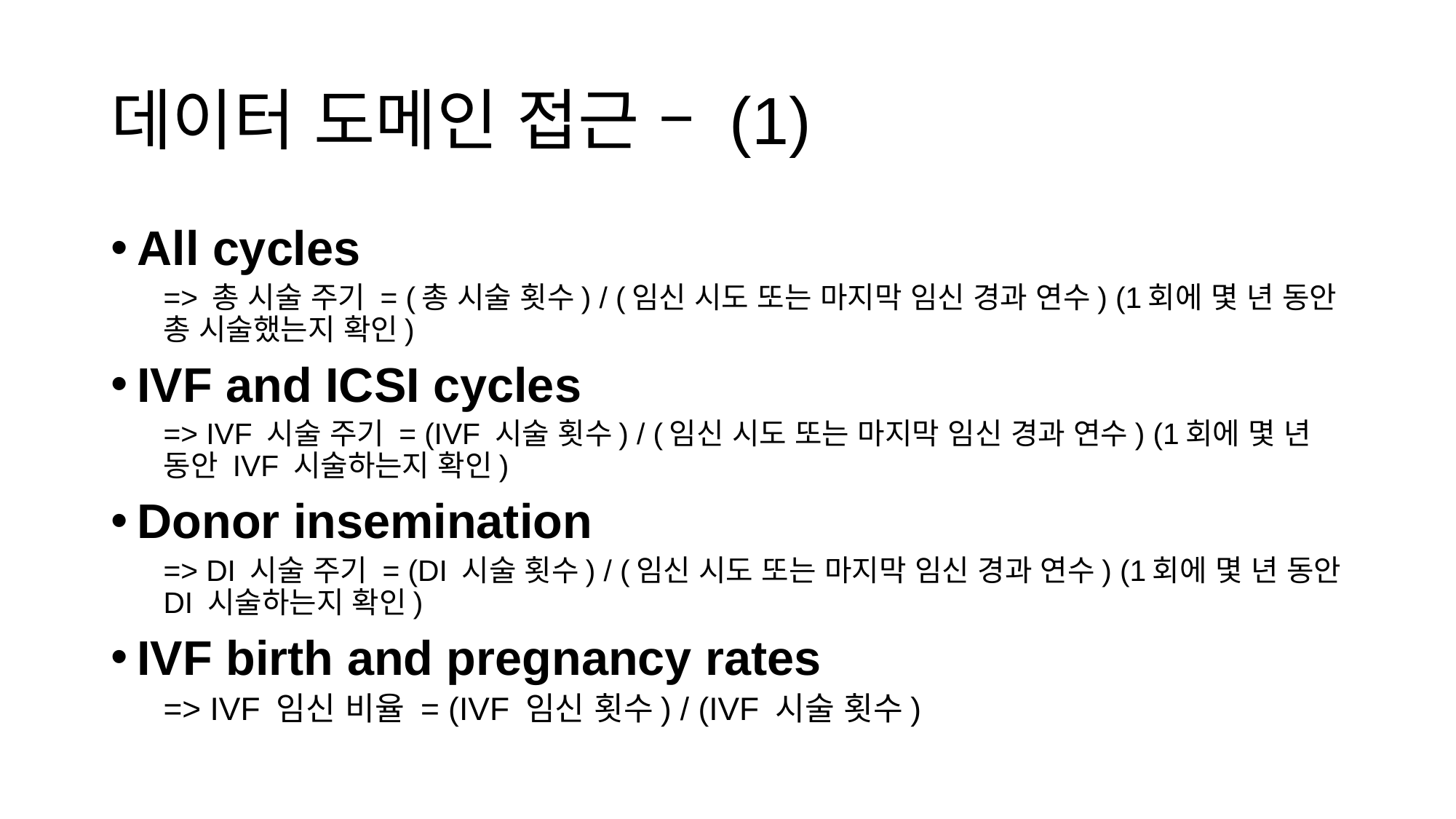

# 데이터 도메인 접근 – (1)
All cycles
=> 총 시술 주기 = (총 시술 횟수) / (임신 시도 또는 마지막 임신 경과 연수) (1회에 몇 년 동안 총 시술했는지 확인)
IVF and ICSI cycles
=> IVF 시술 주기 = (IVF 시술 횟수) / (임신 시도 또는 마지막 임신 경과 연수) (1회에 몇 년 동안 IVF 시술하는지 확인)
Donor insemination
=> DI 시술 주기 = (DI 시술 횟수) / (임신 시도 또는 마지막 임신 경과 연수) (1회에 몇 년 동안 DI 시술하는지 확인)
IVF birth and pregnancy rates
=> IVF 임신 비율 = (IVF 임신 횟수) / (IVF 시술 횟수)